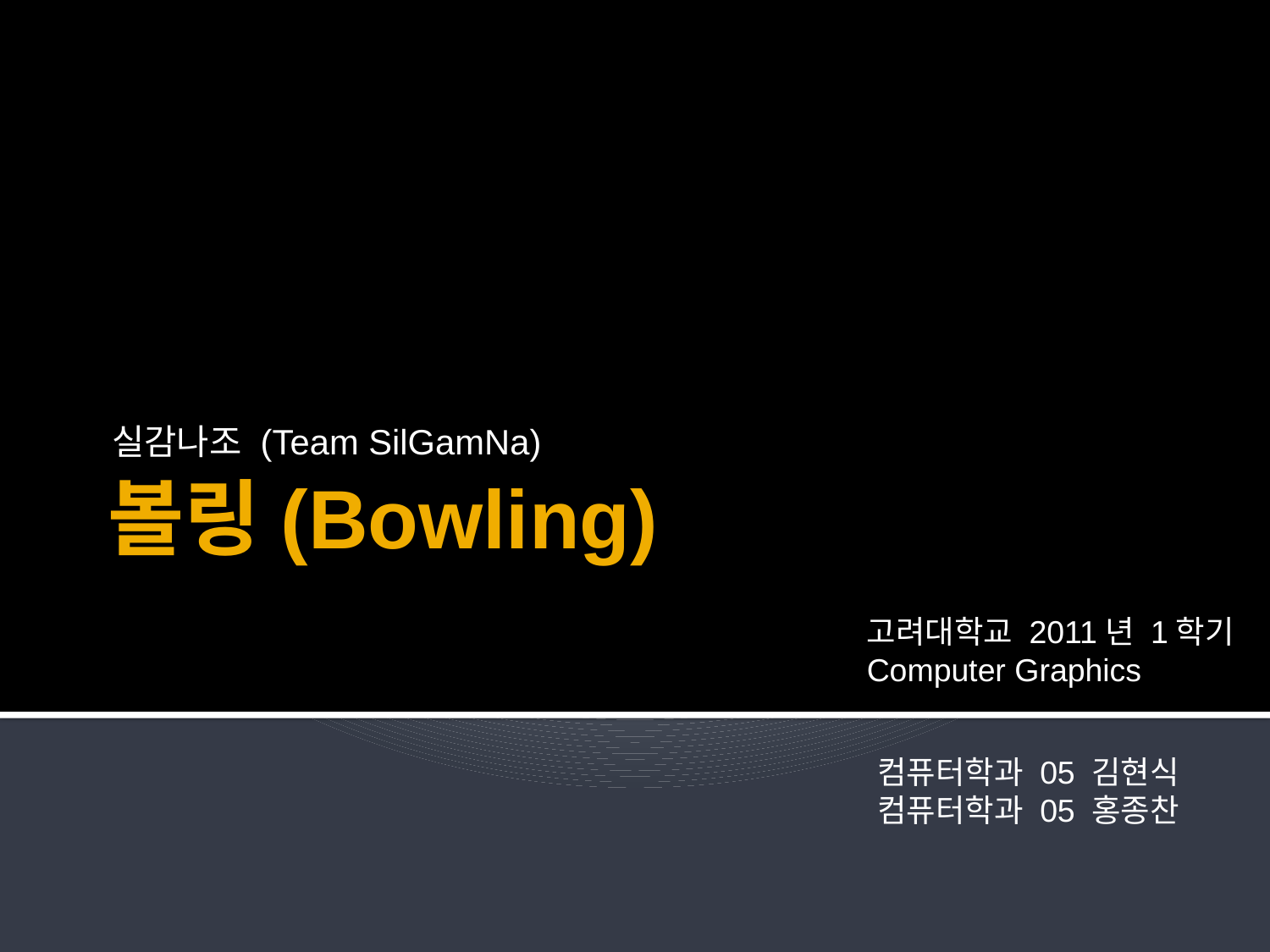

실감나조 (Team SilGamNa)
# 볼링(Bowling)
고려대학교 2011년 1학기
Computer Graphics
컴퓨터학과 05 김현식
컴퓨터학과 05 홍종찬